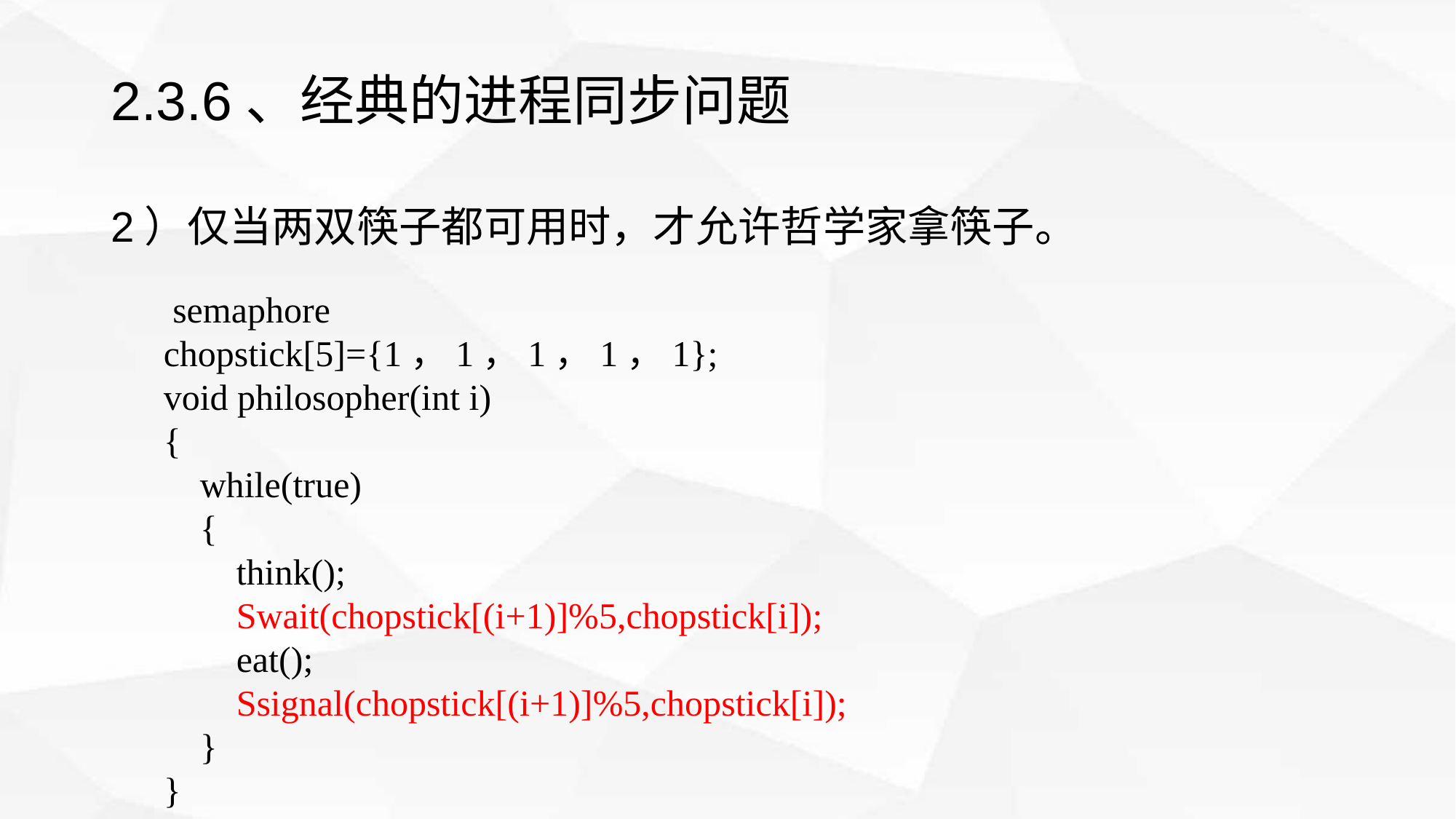

# 2.3.6、经典的进程同步问题
2）仅当两双筷子都可用时，才允许哲学家拿筷子。

 semaphore chopstick[5]={1，1，1，1，1};
void philosopher(int i)
{
    while(true)
    {
        think();
        Swait(chopstick[(i+1)]%5,chopstick[i]);
        eat();
        Ssignal(chopstick[(i+1)]%5,chopstick[i]);
    }
}